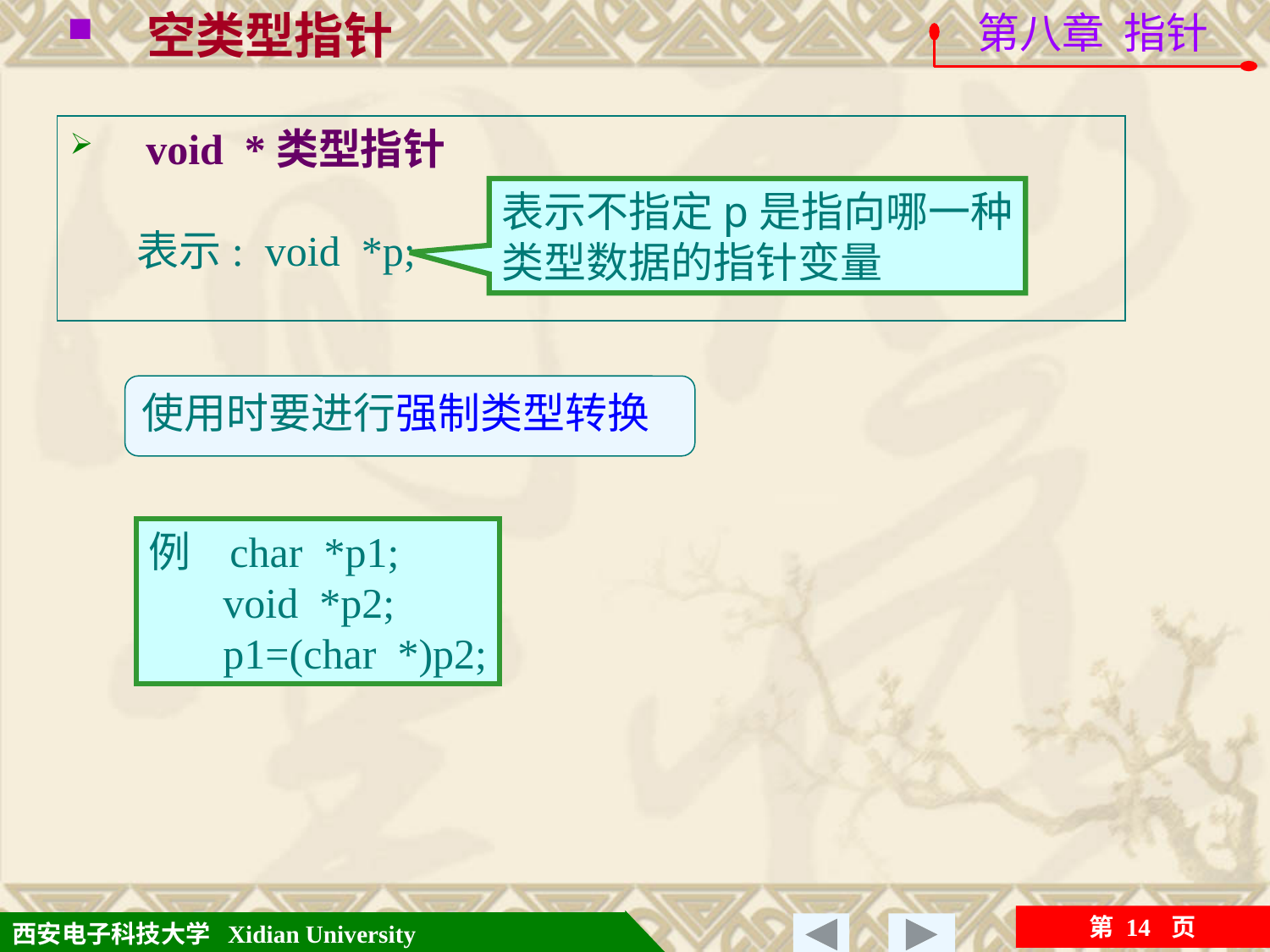

空类型指针
第八章  指针

　void  *类型指针

      表示:  void  *p;

表示不指定p是指向哪一种
类型数据的指针变量
使用时要进行强制类型转换
例   char  *p1;
       void  *p2;
       p1=(char  *)p2;